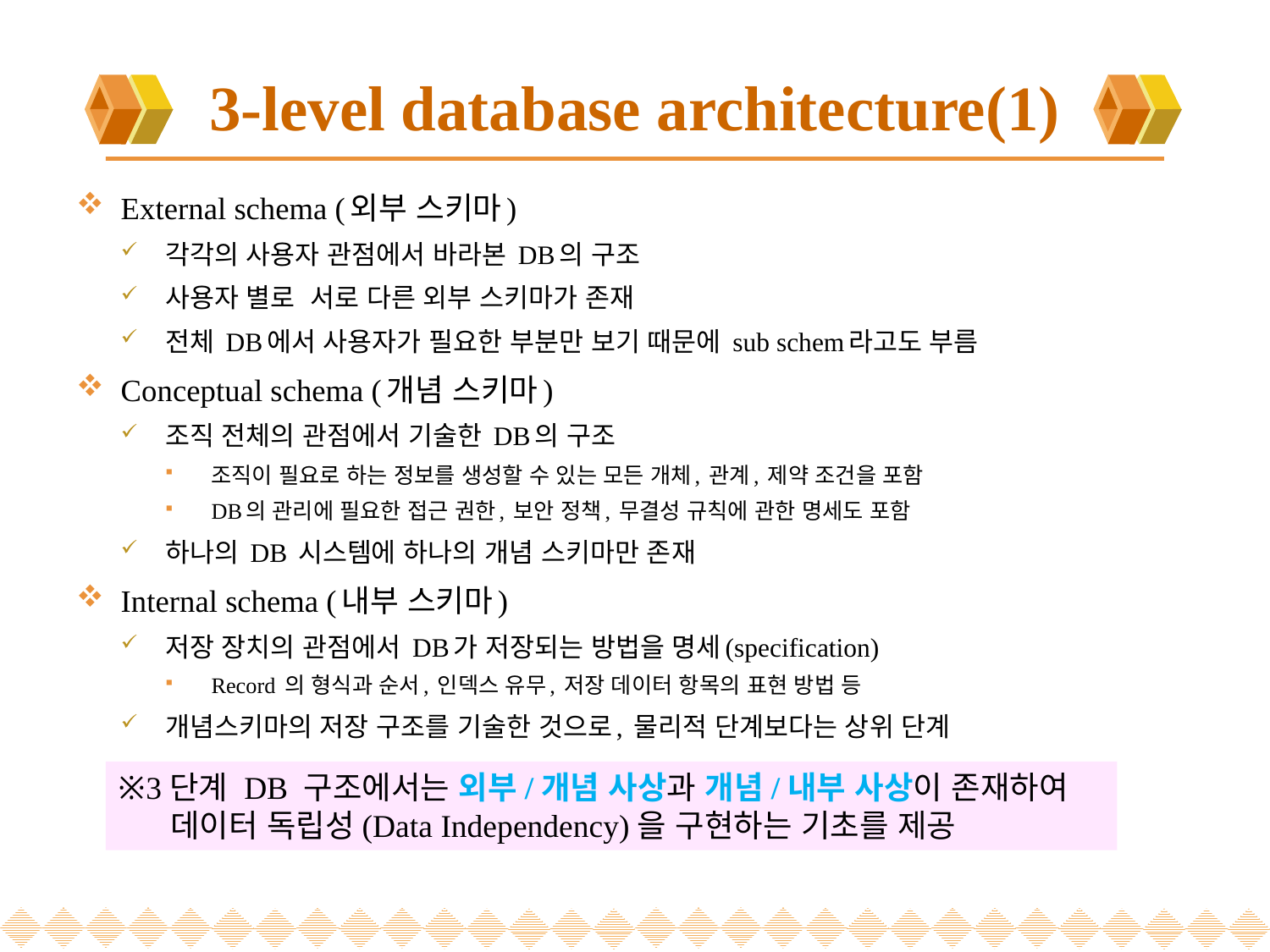

# 3-level database architecture(1)
External schema (외부 스키마)
각각의 사용자 관점에서 바라본 DB의 구조
사용자 별로  서로 다른 외부 스키마가 존재
전체 DB에서 사용자가 필요한 부분만 보기 때문에 sub schem라고도 부름
Conceptual schema (개념 스키마)
조직 전체의 관점에서 기술한 DB의 구조
조직이 필요로 하는 정보를 생성할 수 있는 모든 개체, 관계, 제약 조건을 포함
DB의 관리에 필요한 접근 권한, 보안 정책, 무결성 규칙에 관한 명세도 포함
하나의 DB 시스템에 하나의 개념 스키마만 존재
Internal schema (내부 스키마)
저장 장치의 관점에서 DB가 저장되는 방법을 명세(specification)
Record 의 형식과 순서, 인덱스 유무, 저장 데이터 항목의 표현 방법 등
개념스키마의 저장 구조를 기술한 것으로, 물리적 단계보다는 상위 단계
※ 3단계 DB 구조에서는 외부/개념 사상과 개념/내부 사상이 존재하여
     데이터 독립성(Data Independency)을 구현하는 기초를 제공